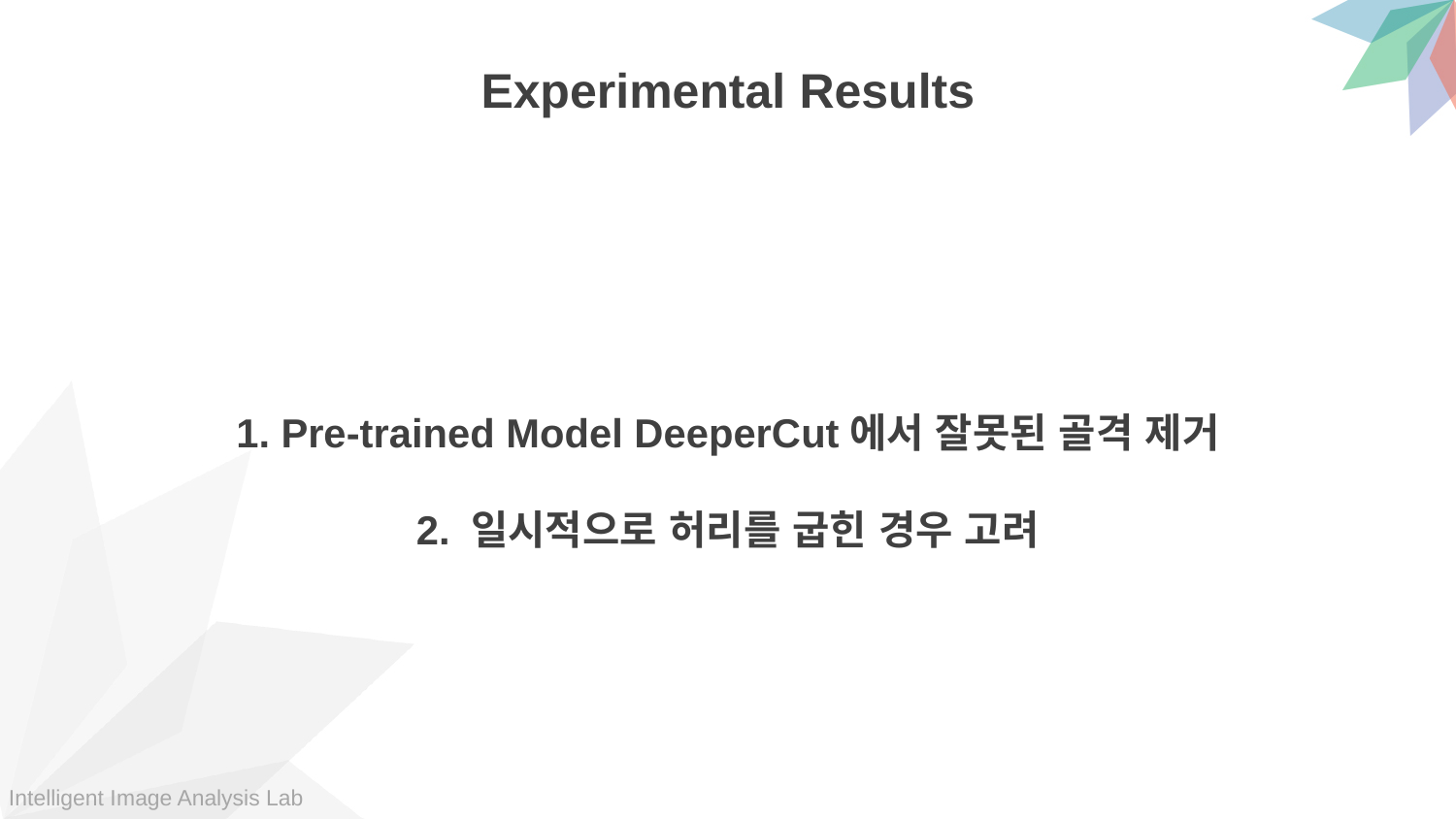

Experimental Results
1. Pre-trained Model DeeperCut에서 잘못된 골격 제거
2. 일시적으로 허리를 굽힌 경우 고려